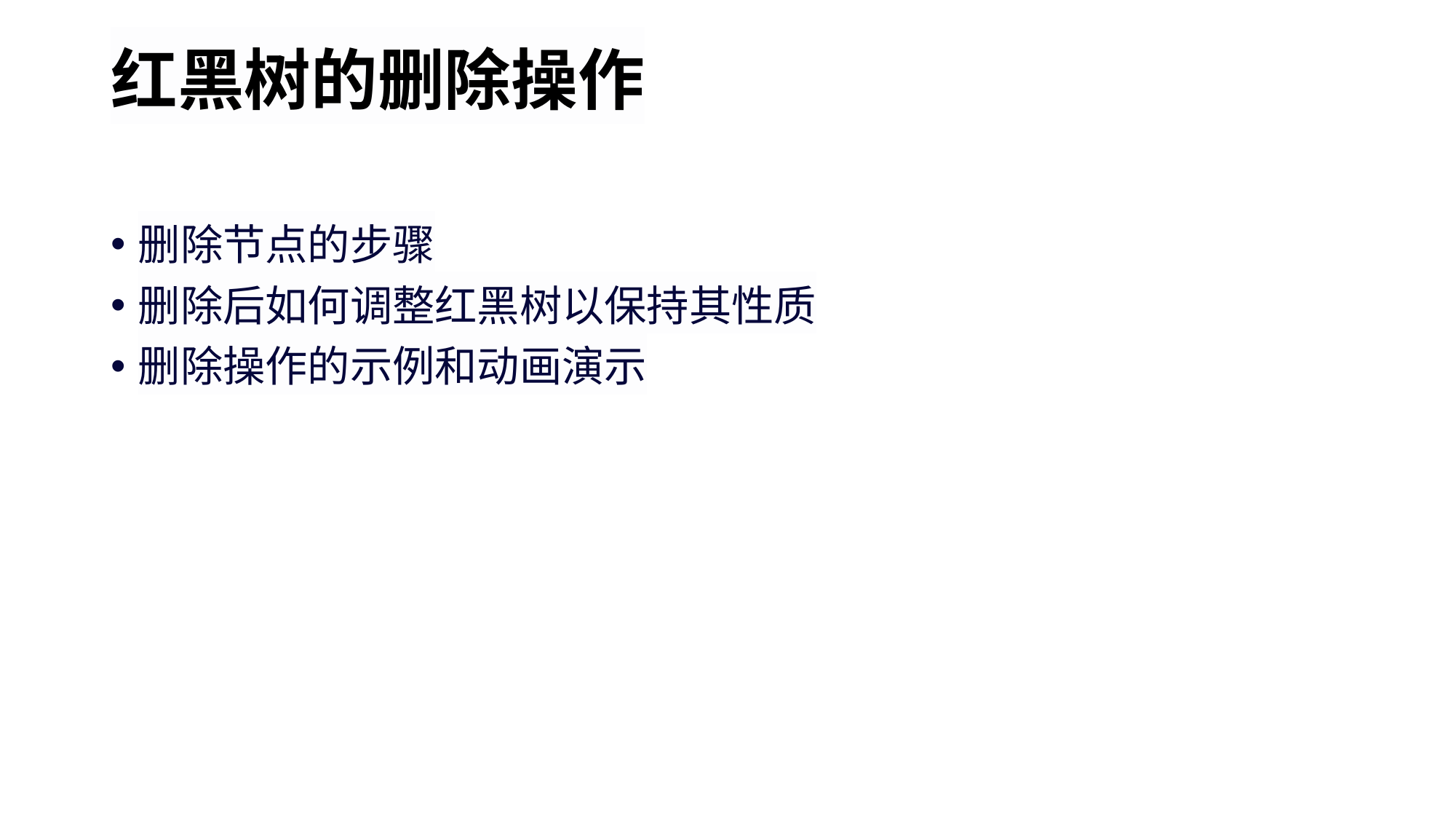

# 红黑树的删除操作
删除节点的步骤
删除后如何调整红黑树以保持其性质
删除操作的示例和动画演示